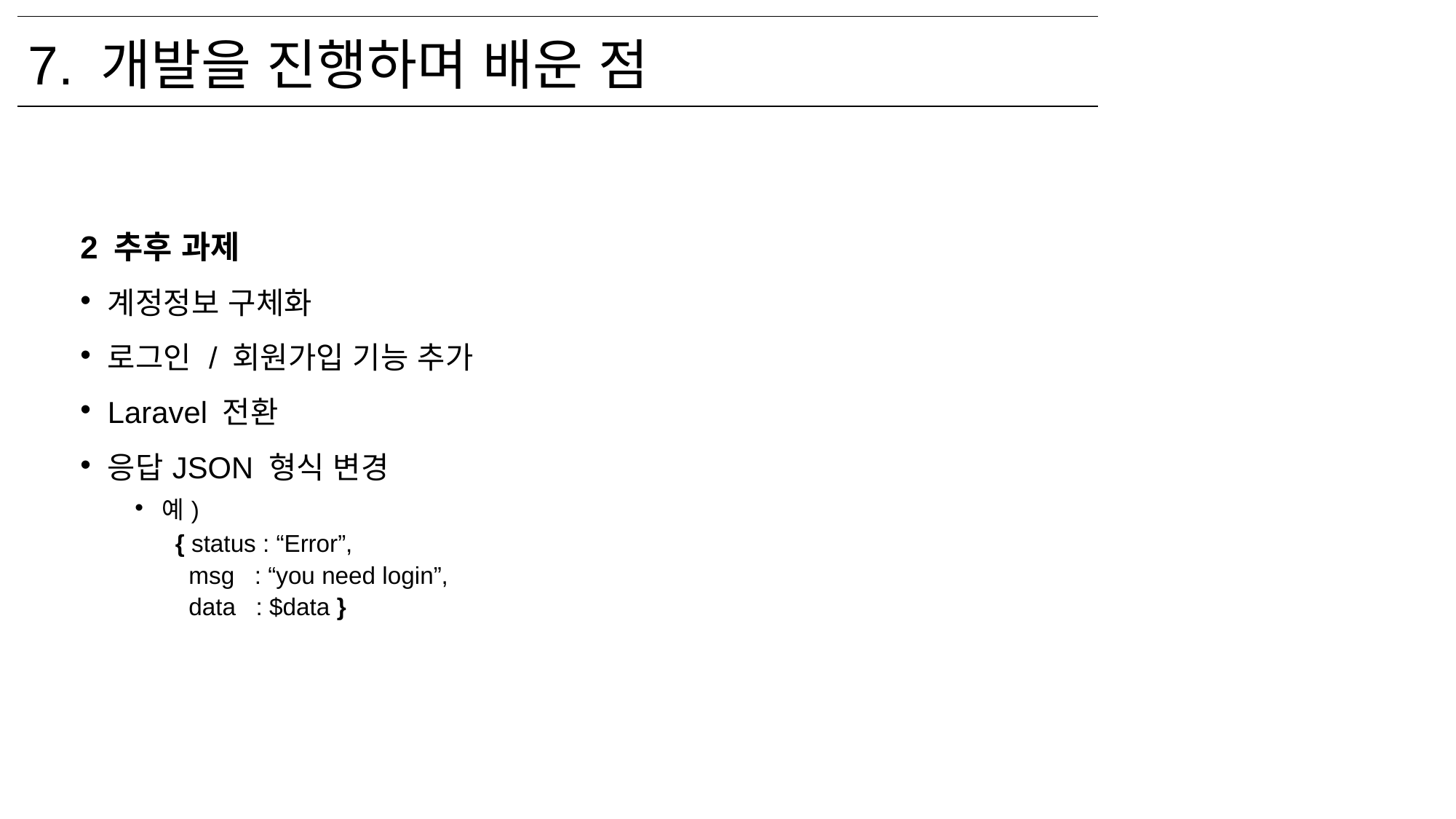

| 7. 개발을 진행하며 배운 점 |
| --- |

2 추후 과제
계정정보 구체화
로그인 / 회원가입 기능 추가
Laravel 전환
응답JSON 형식 변경
예)
      { status : “Error”,
        msg   : “you need login”,
        data   : $data }